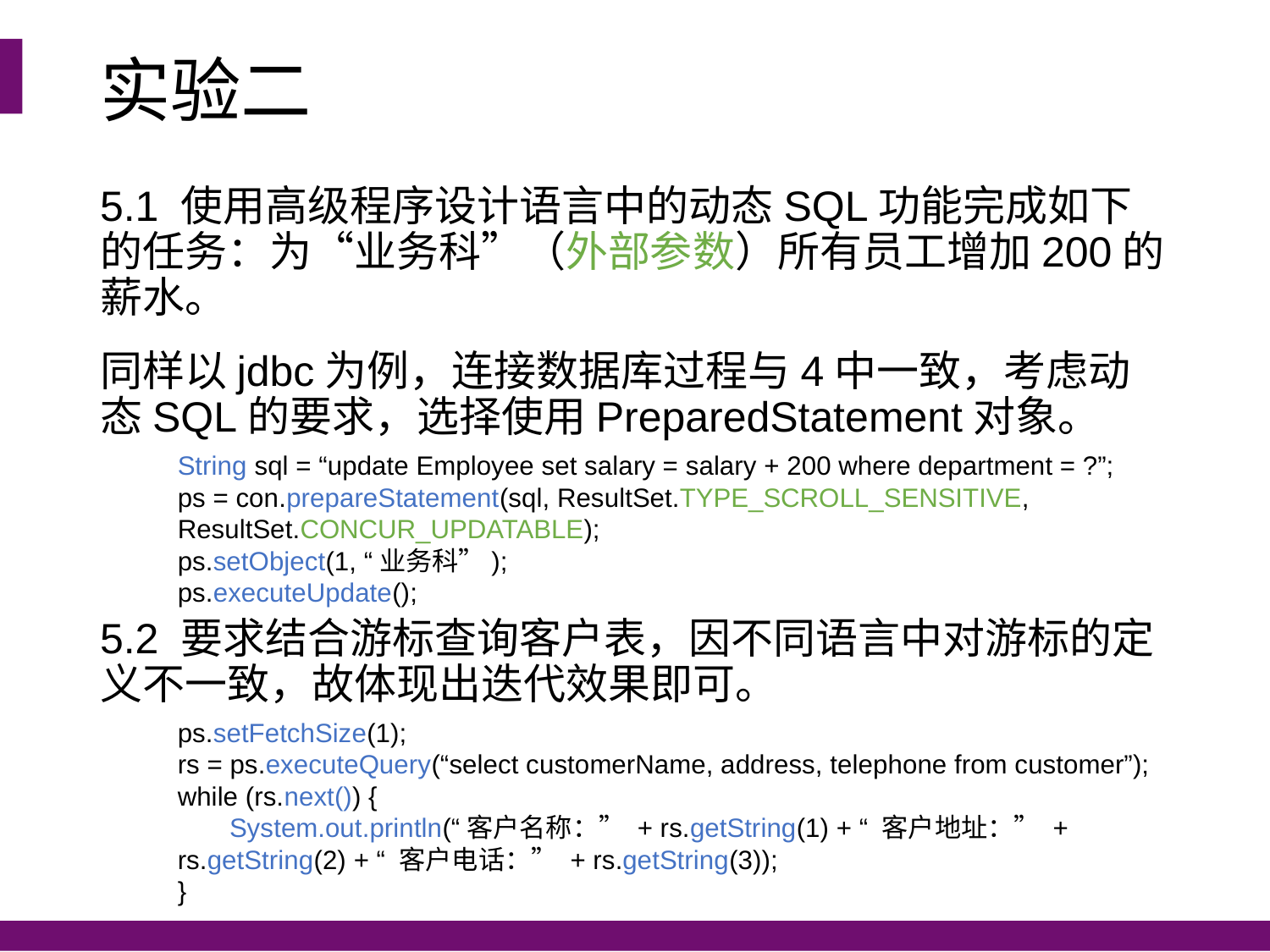

# 实验二
5.1 使用高级程序设计语言中的动态SQL功能完成如下的任务：为“业务科”（外部参数）所有员工增加200的薪水。
同样以jdbc为例，连接数据库过程与4中一致，考虑动态SQL的要求，选择使用PreparedStatement对象。

5.2 要求结合游标查询客户表，因不同语言中对游标的定义不一致，故体现出迭代效果即可。
String sql = “update Employee set salary = salary + 200 where department = ?”;
ps = con.prepareStatement(sql, ResultSet.TYPE_SCROLL_SENSITIVE, ResultSet.CONCUR_UPDATABLE);
ps.setObject(1, “业务科”);
ps.executeUpdate();
ps.setFetchSize(1);
rs = ps.executeQuery(“select customerName, address, telephone from customer”);
while (rs.next()) {
       System.out.println(“客户名称：” + rs.getString(1) + “ 客户地址：” + rs.getString(2) + “ 客户电话：” + rs.getString(3));
}
48